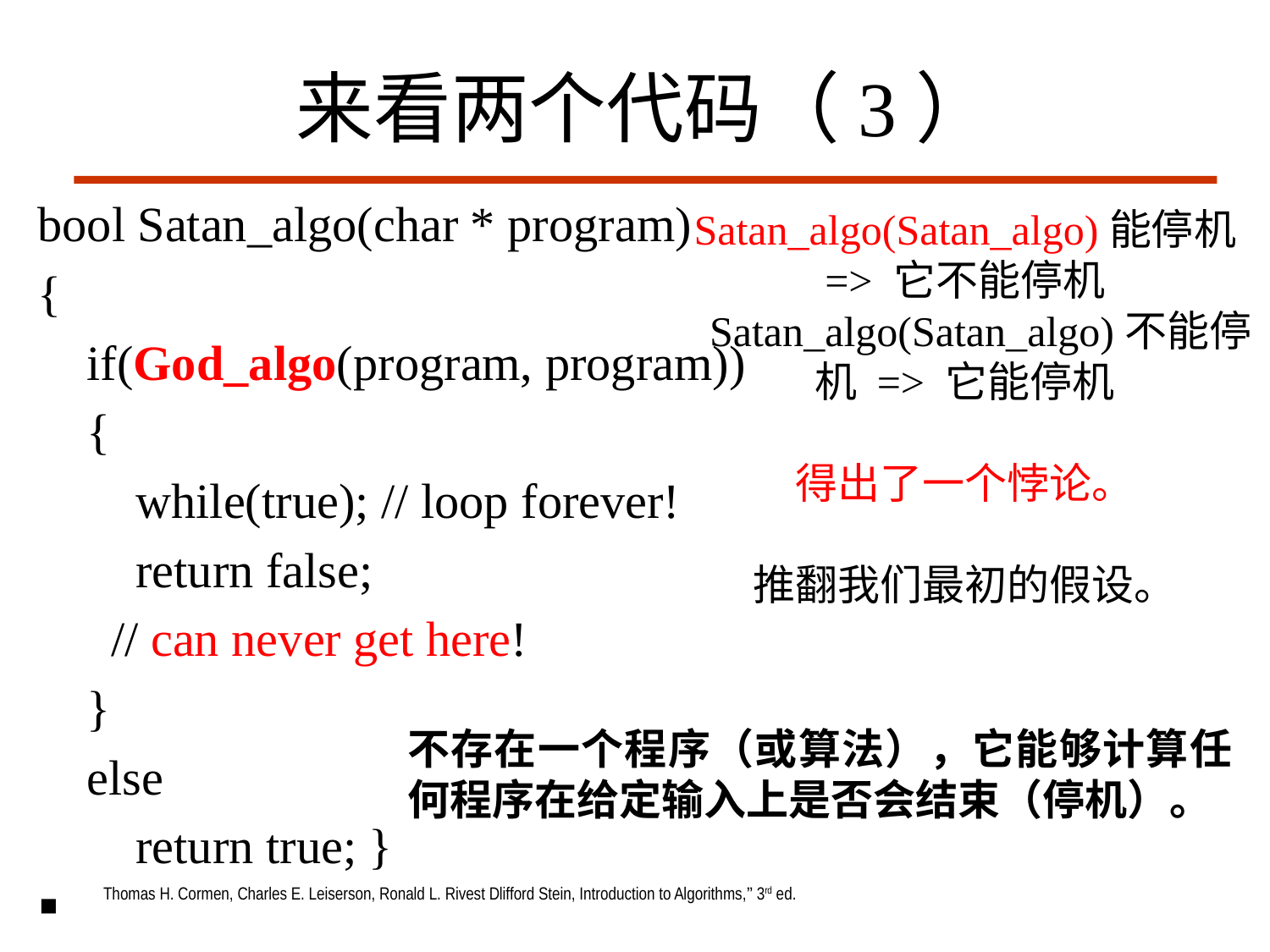

# 来看两个代码（3）
bool Satan_algo(char * program)
{
    if(God_algo(program, program))
    {
        while(true); // loop forever!
        return false;
      // can never get here!
    }
    else
        return true; }

Satan_algo(Satan_algo)能停机 => 它不能停机
   Satan_algo(Satan_algo)不能停机 => 它能停机

得出了一个悖论。

推翻我们最初的假设。
不存在一个程序（或算法），它能够计算任何程序在给定输入上是否会结束（停机）。